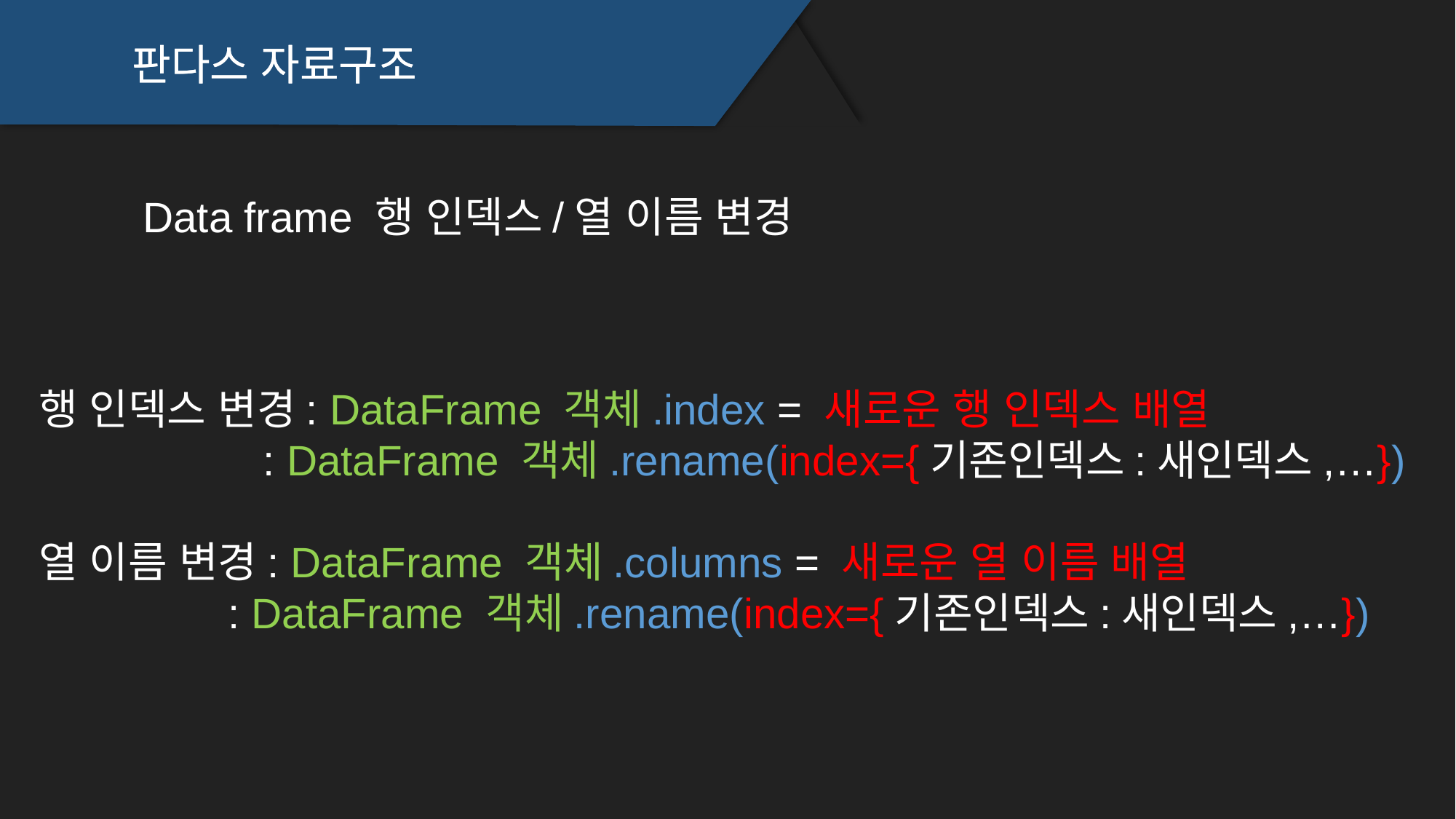

판다스 자료구조
판다스 자료구조
Data frame 행 인덱스/열 이름 변경
행 인덱스 변경: DataFrame 객체.index = 새로운 행 인덱스 배열
                   : DataFrame 객체.rename(index={기존인덱스:새인덱스,…})

열 이름 변경: DataFrame 객체.columns = 새로운 열 이름 배열
                : DataFrame 객체.rename(index={기존인덱스:새인덱스,…})